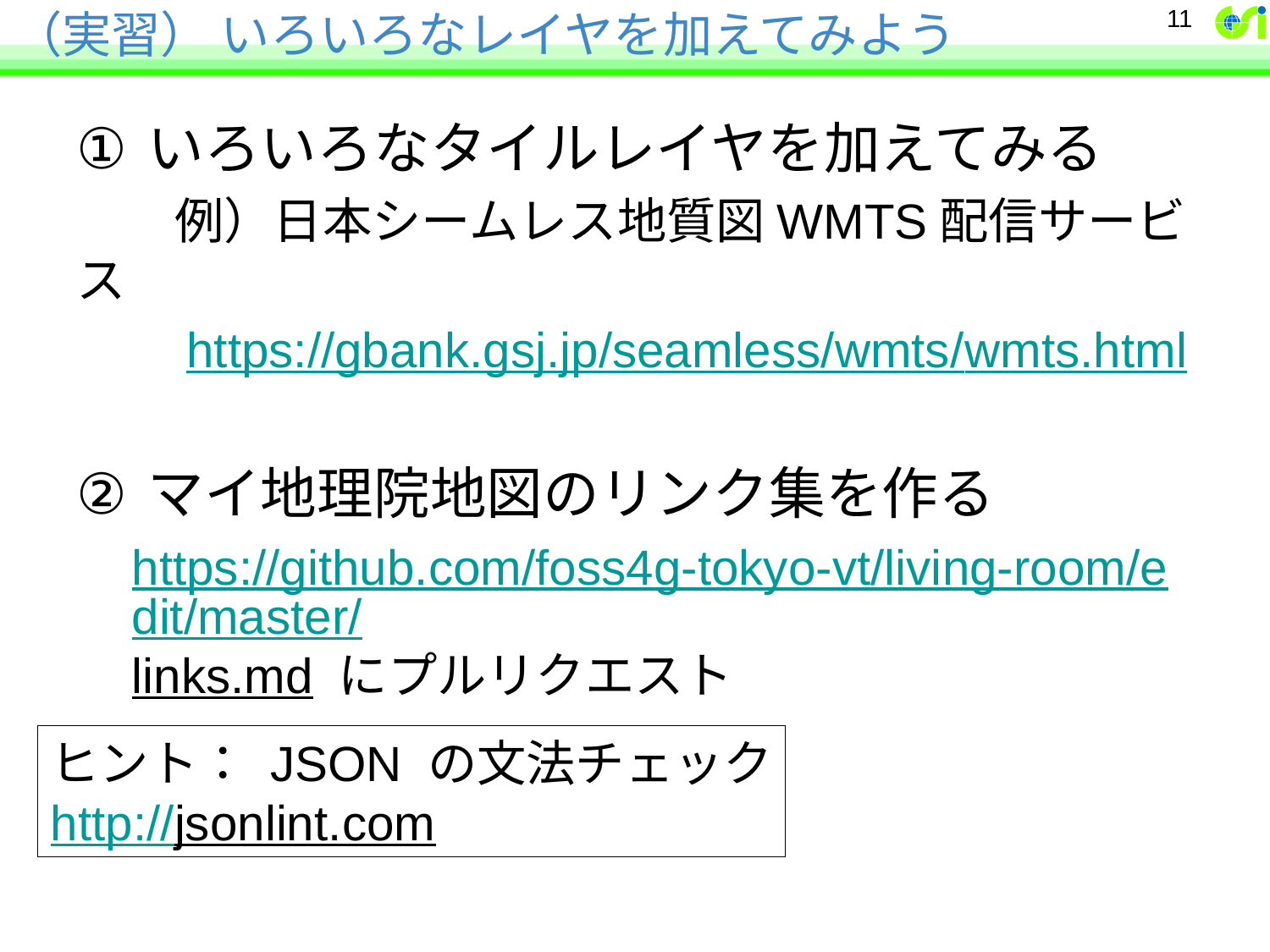

# （実習） いろいろなレイヤを加えてみよう
11
いろいろなタイルレイヤを加えてみる
　　例）日本シームレス地質図WMTS配信サービス
　　https://gbank.gsj.jp/seamless/wmts/wmts.html

マイ地理院地図のリンク集を作る
https://github.com/foss4g-tokyo-vt/living-room/edit/master/links.md にプルリクエスト
ヒント： JSON の文法チェック
http://jsonlint.com